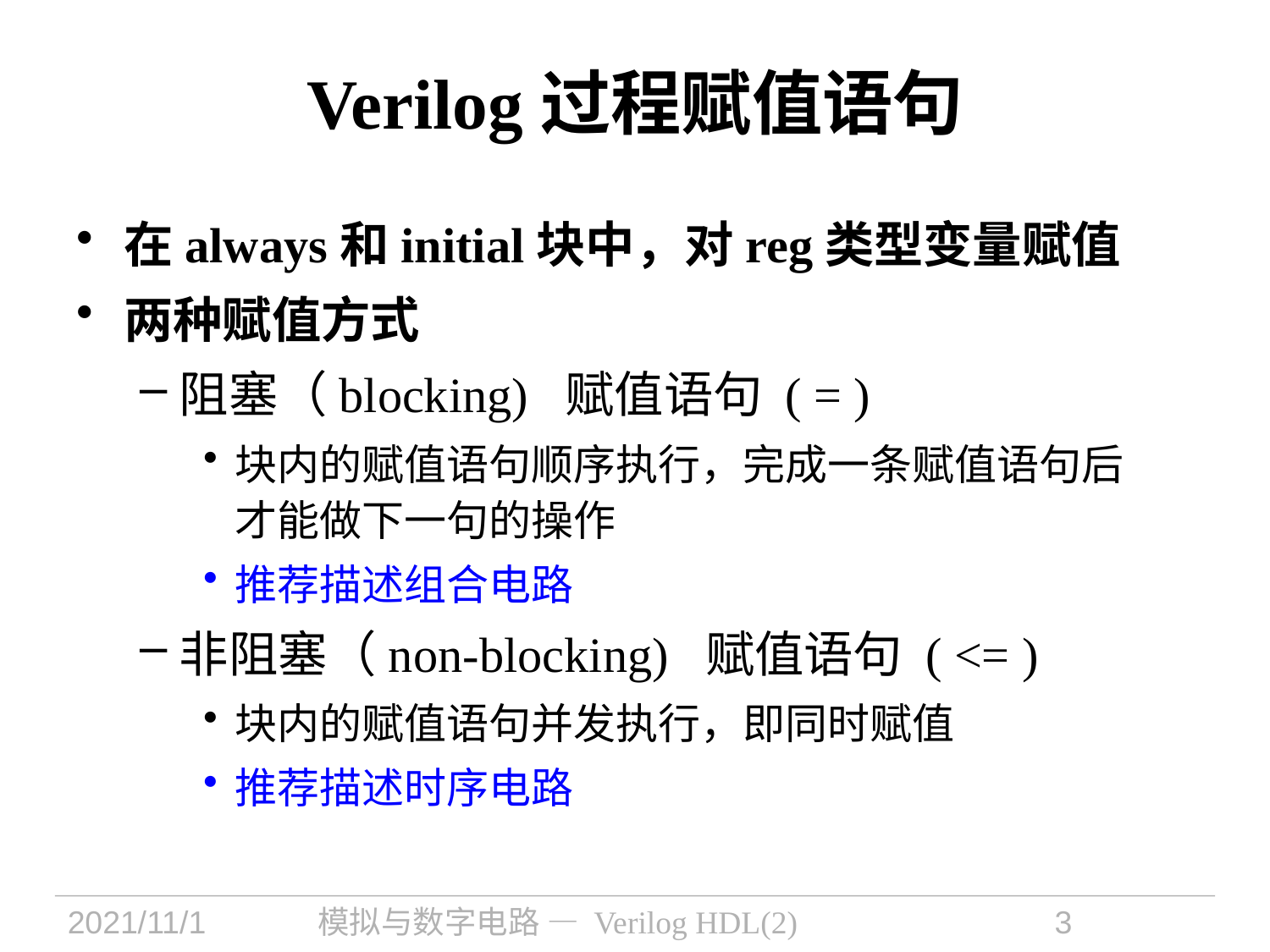

Verilog过程赋值语句
在always和initial块中，对reg类型变量赋值
两种赋值方式
阻塞（blocking)  赋值语句 ( = )
块内的赋值语句顺序执行，完成一条赋值语句后才能做下一句的操作
推荐描述组合电路
非阻塞（non-blocking)  赋值语句 ( <= )
块内的赋值语句并发执行，即同时赋值
推荐描述时序电路

2021/11/1
模拟与数字电路 — Verilog HDL(2)
3